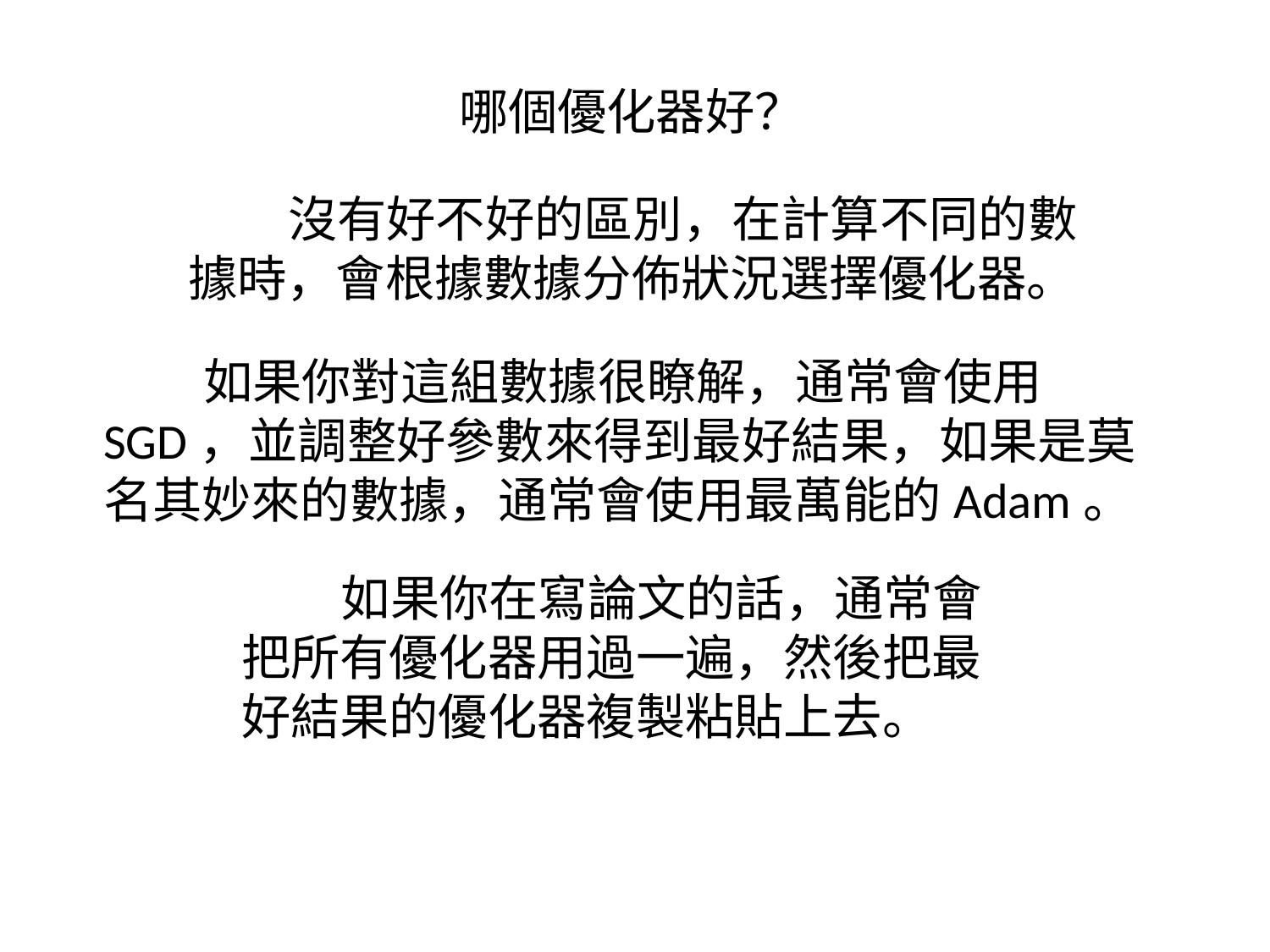

哪個優化器好？
        沒有好不好的區別，在計算不同的數據時，會根據數據分佈狀況選擇優化器。
        如果你對這組數據很瞭解，通常會使用SGD，並調整好參數來得到最好結果，如果是莫名其妙來的數據，通常會使用最萬能的Adam。
        如果你在寫論文的話，通常會把所有優化器用過一遍，然後把最好結果的優化器複製粘貼上去。